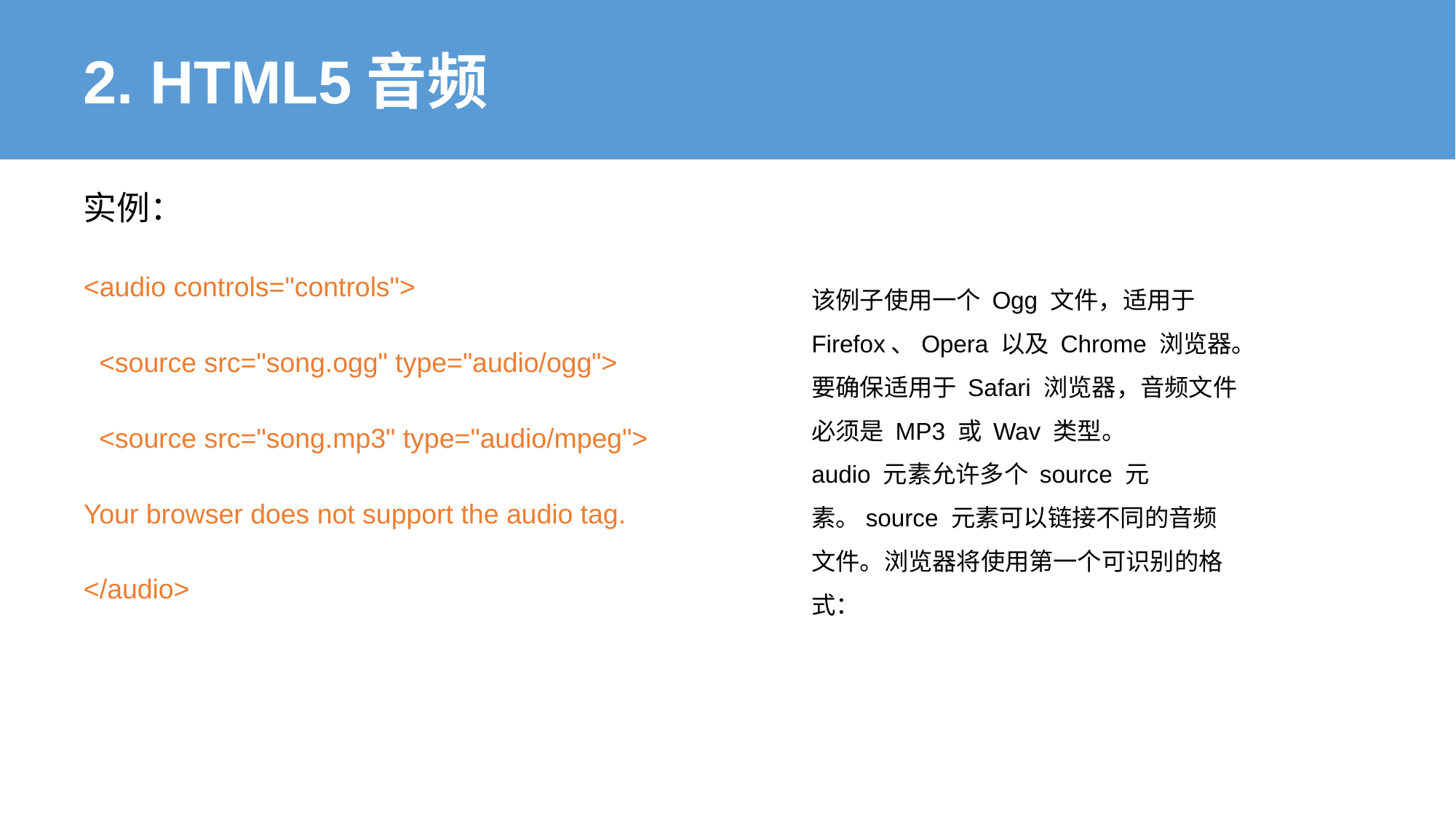

# 2. HTML5音频
实例：
<audio controls="controls">
  <source src="song.ogg" type="audio/ogg">
  <source src="song.mp3" type="audio/mpeg">
Your browser does not support the audio tag.
</audio>
该例子使用一个 Ogg 文件，适用于Firefox、Opera 以及 Chrome 浏览器。
要确保适用于 Safari 浏览器，音频文件必须是 MP3 或 Wav 类型。
audio 元素允许多个 source 元素。source 元素可以链接不同的音频文件。浏览器将使用第一个可识别的格式：